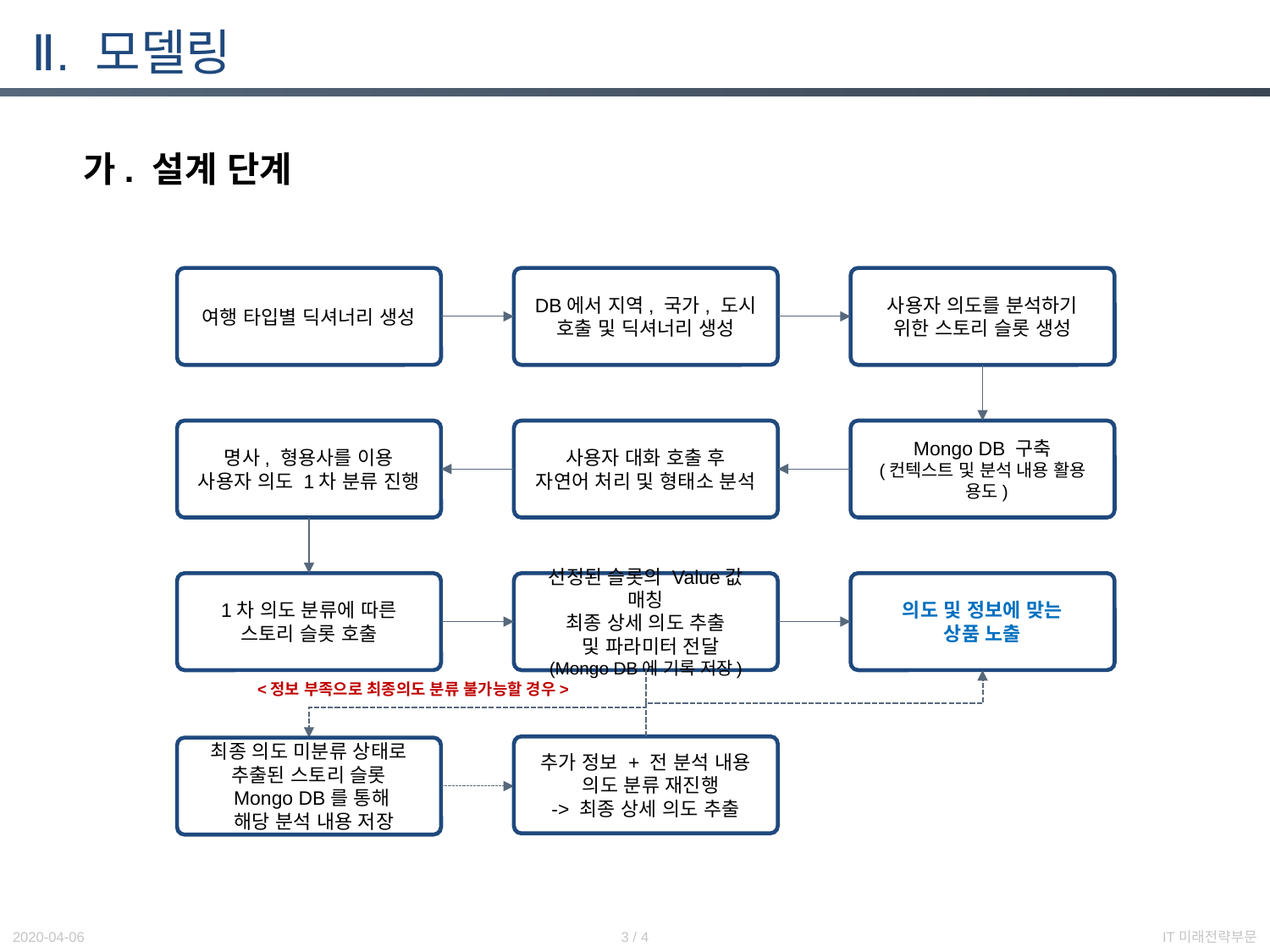

# Ⅱ. 모델링
가. 설계 단계
여행 타입별 딕셔너리 생성
DB에서 지역, 국가, 도시
호출 및 딕셔너리 생성
사용자 의도를 분석하기
위한 스토리 슬롯 생성
명사, 형용사를 이용
사용자 의도 1차 분류 진행
사용자 대화 호출 후
자연어 처리 및 형태소 분석
Mongo DB 구축
(컨텍스트 및 분석 내용 활용
 용도)
1차 의도 분류에 따른
스토리 슬롯 호출
선정된 슬롯의 Value값 매칭
최종 상세 의도 추출
 및 파라미터 전달
(Mongo DB에 기록 저장)
의도 및 정보에 맞는
상품 노출
<정보 부족으로 최종의도 분류 불가능할 경우>
추가 정보 + 전 분석 내용
 의도 분류 재진행
-> 최종 상세 의도 추출
최종 의도 미분류 상태로
추출된 스토리 슬롯
 Mongo DB를 통해
 해당 분석 내용 저장
2020-04-06
3 / 4
IT미래전략부문